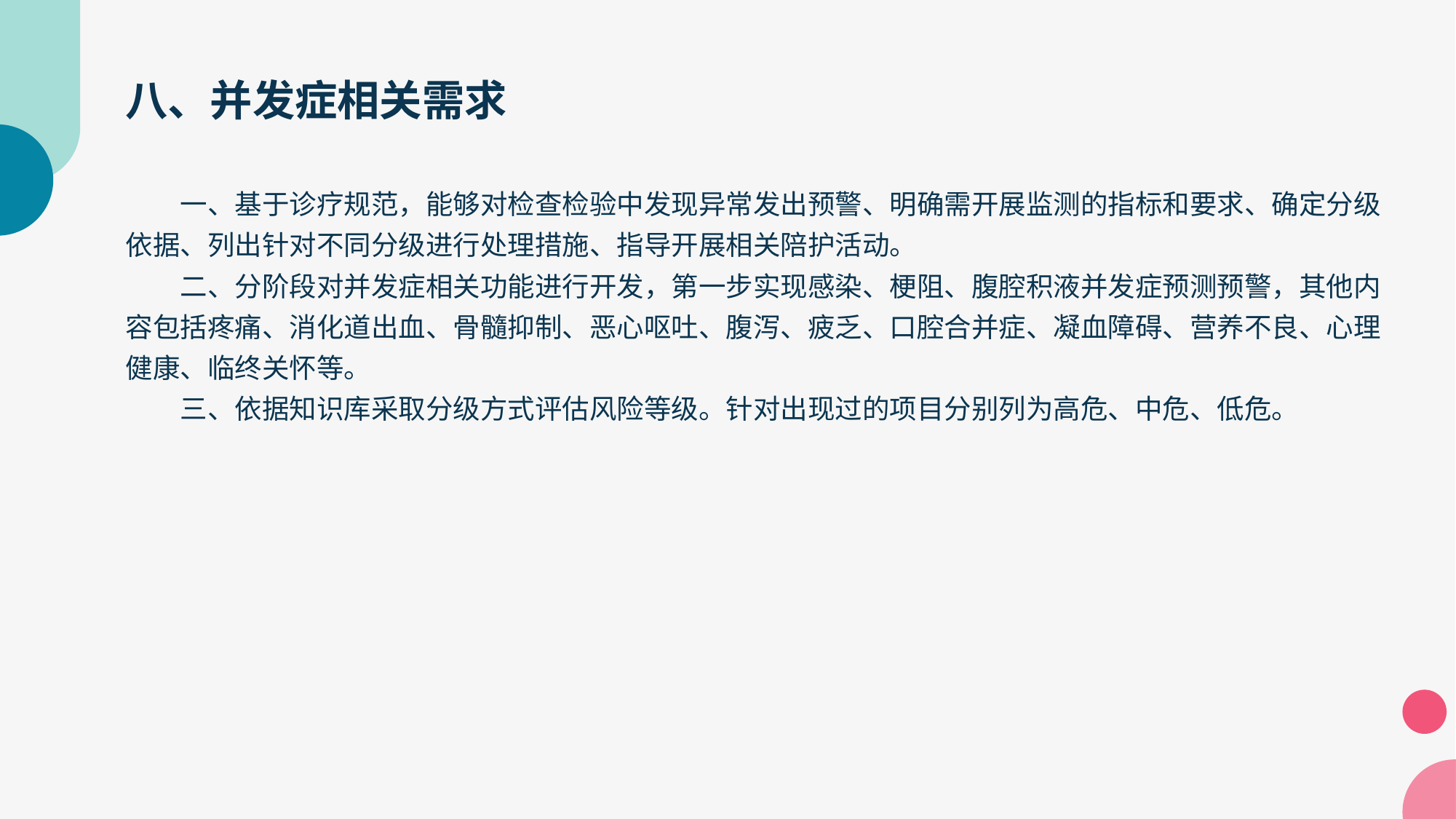

# 八、并发症相关需求
一、基于诊疗规范，能够对检查检验中发现异常发出预警、明确需开展监测的指标和要求、确定分级依据、列出针对不同分级进行处理措施、指导开展相关陪护活动。
二、分阶段对并发症相关功能进行开发，第一步实现感染、梗阻、腹腔积液并发症预测预警，其他内容包括疼痛、消化道出血、骨髓抑制、恶心呕吐、腹泻、疲乏、口腔合并症、凝血障碍、营养不良、心理健康、临终关怀等。
三、依据知识库采取分级方式评估风险等级。针对出现过的项目分别列为高危、中危、低危。